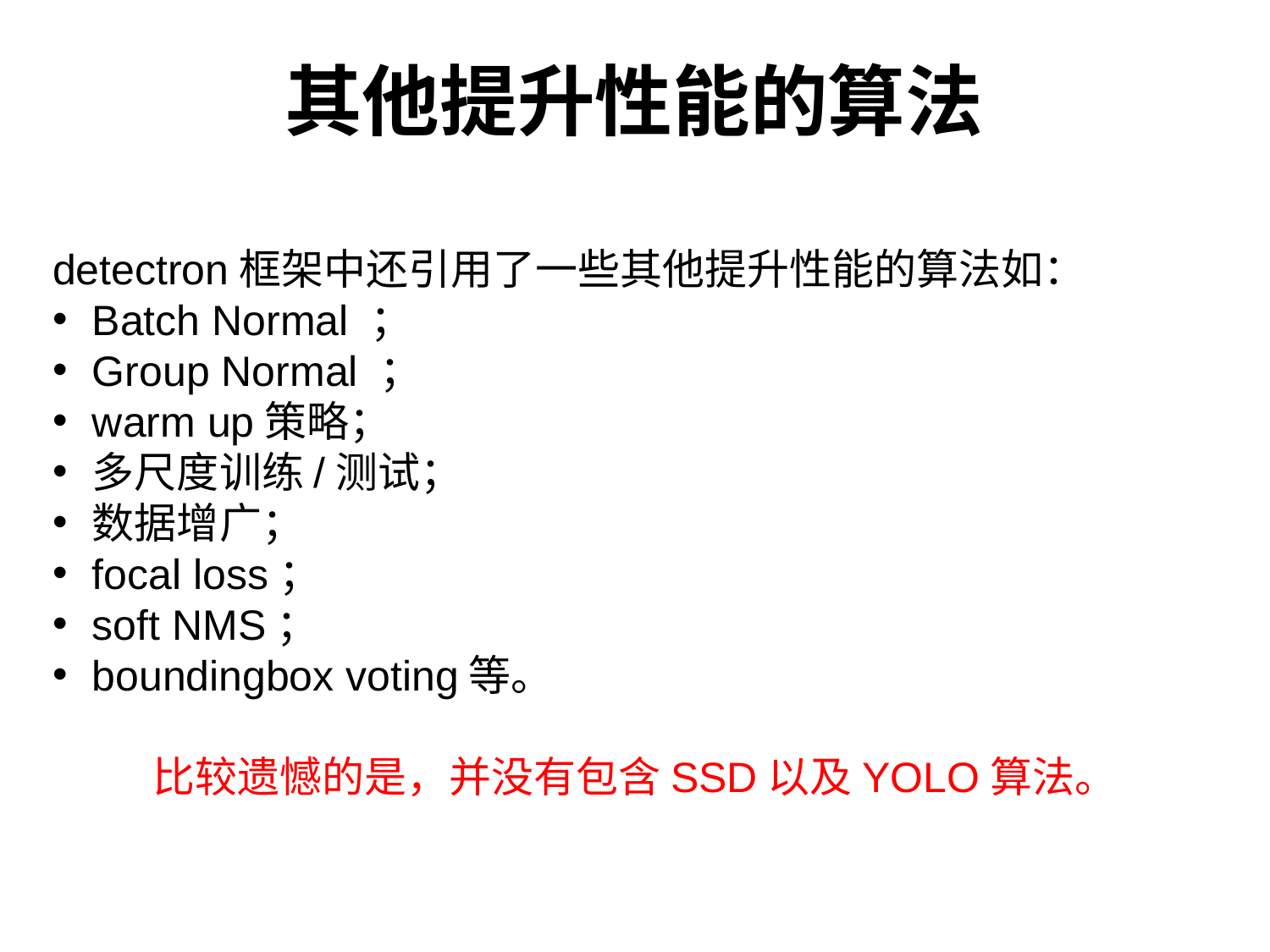

# 其他提升性能的算法
detectron框架中还引用了一些其他提升性能的算法如：
Batch Normal ；
Group Normal ；
warm up策略；
多尺度训练/测试；
数据增广；
focal loss；
soft NMS；
boundingbox voting等。

比较遗憾的是，并没有包含SSD以及YOLO算法。